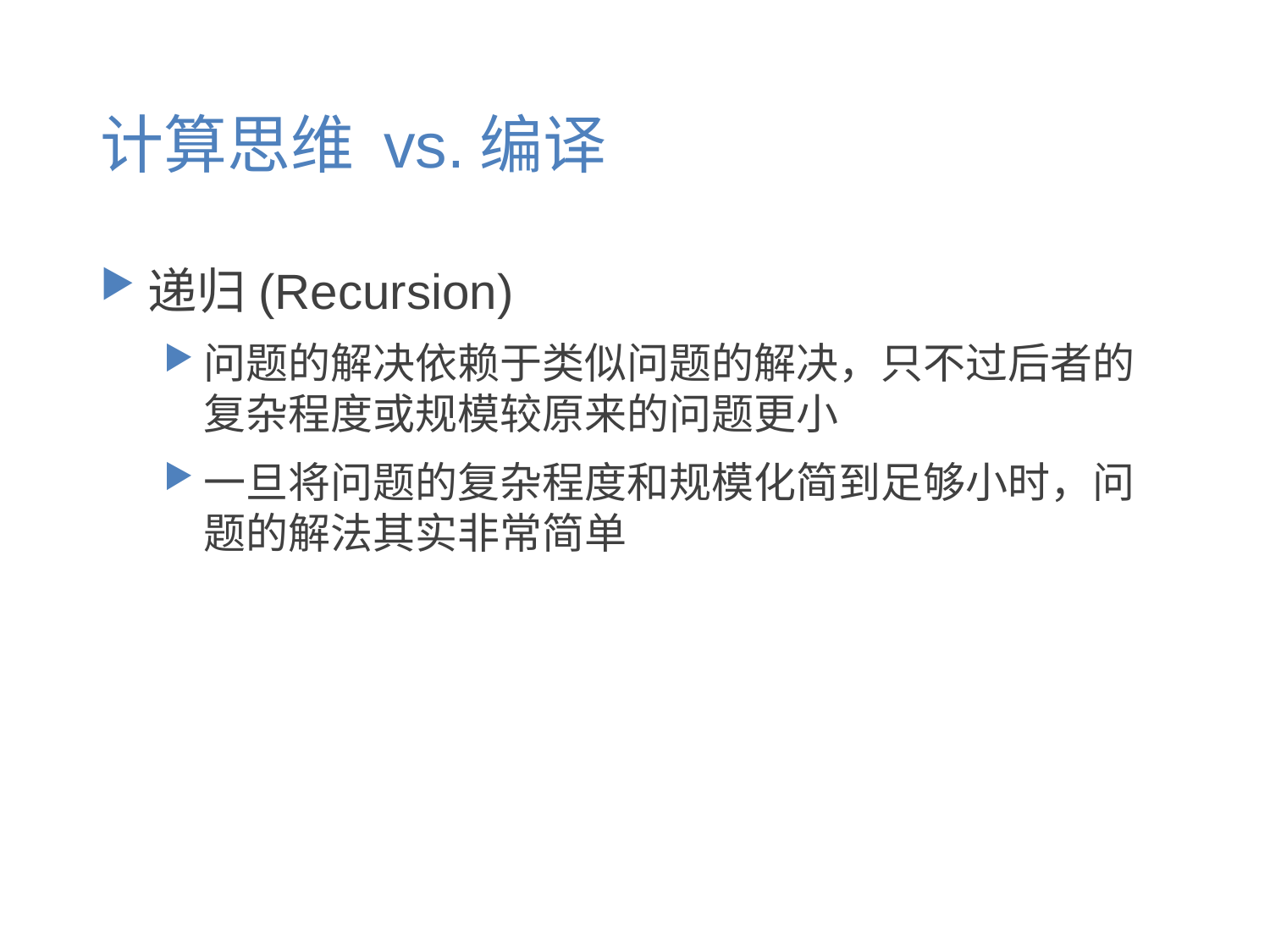

# 计算思维 vs.编译
递归(Recursion)
问题的解决依赖于类似问题的解决，只不过后者的复杂程度或规模较原来的问题更小
一旦将问题的复杂程度和规模化简到足够小时，问题的解法其实非常简单